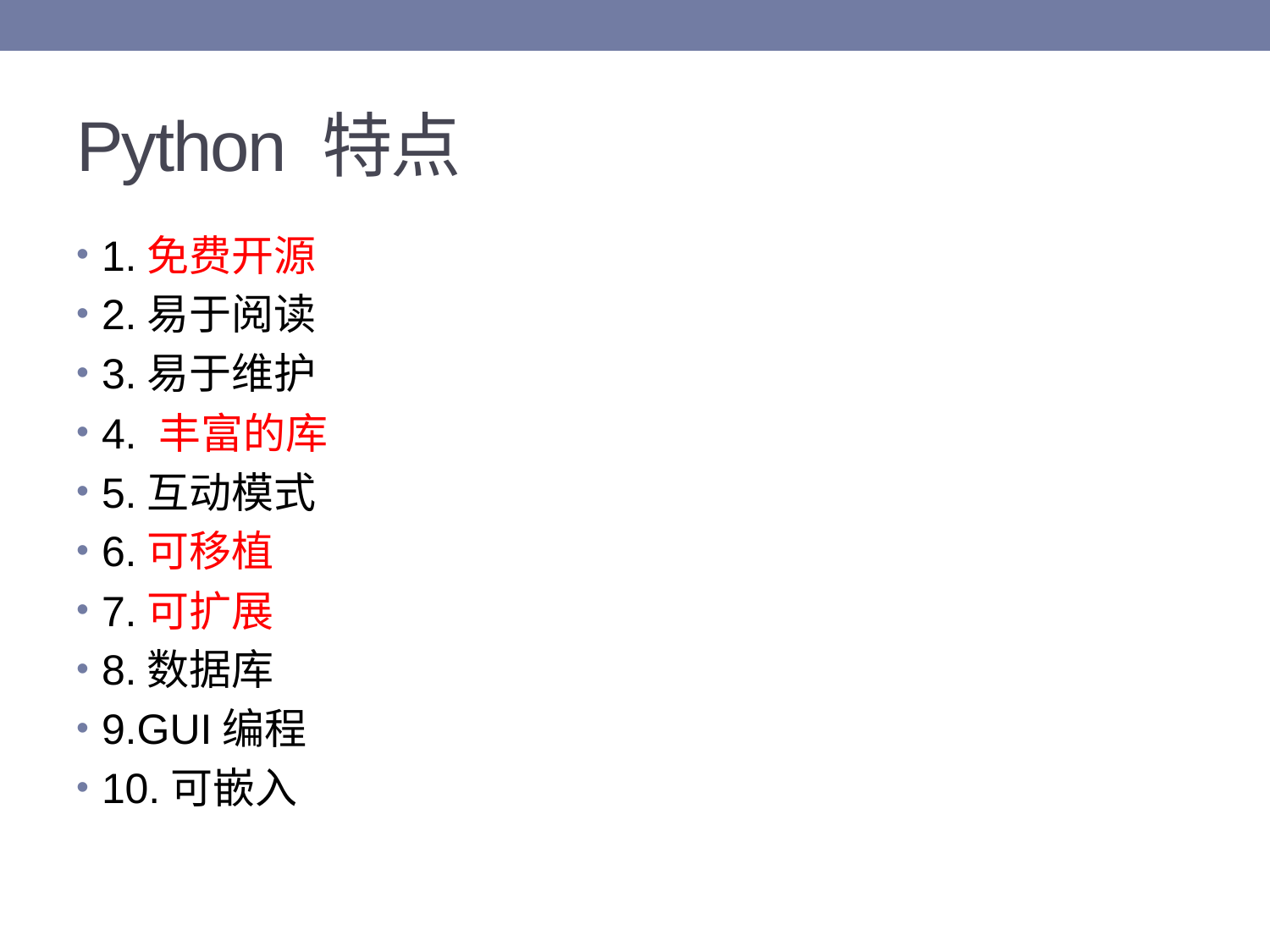

# Python 特点
1.免费开源
2.易于阅读
3.易于维护
4. 丰富的库
5.互动模式
6.可移植
7.可扩展
8.数据库
9.GUI编程
10.可嵌入